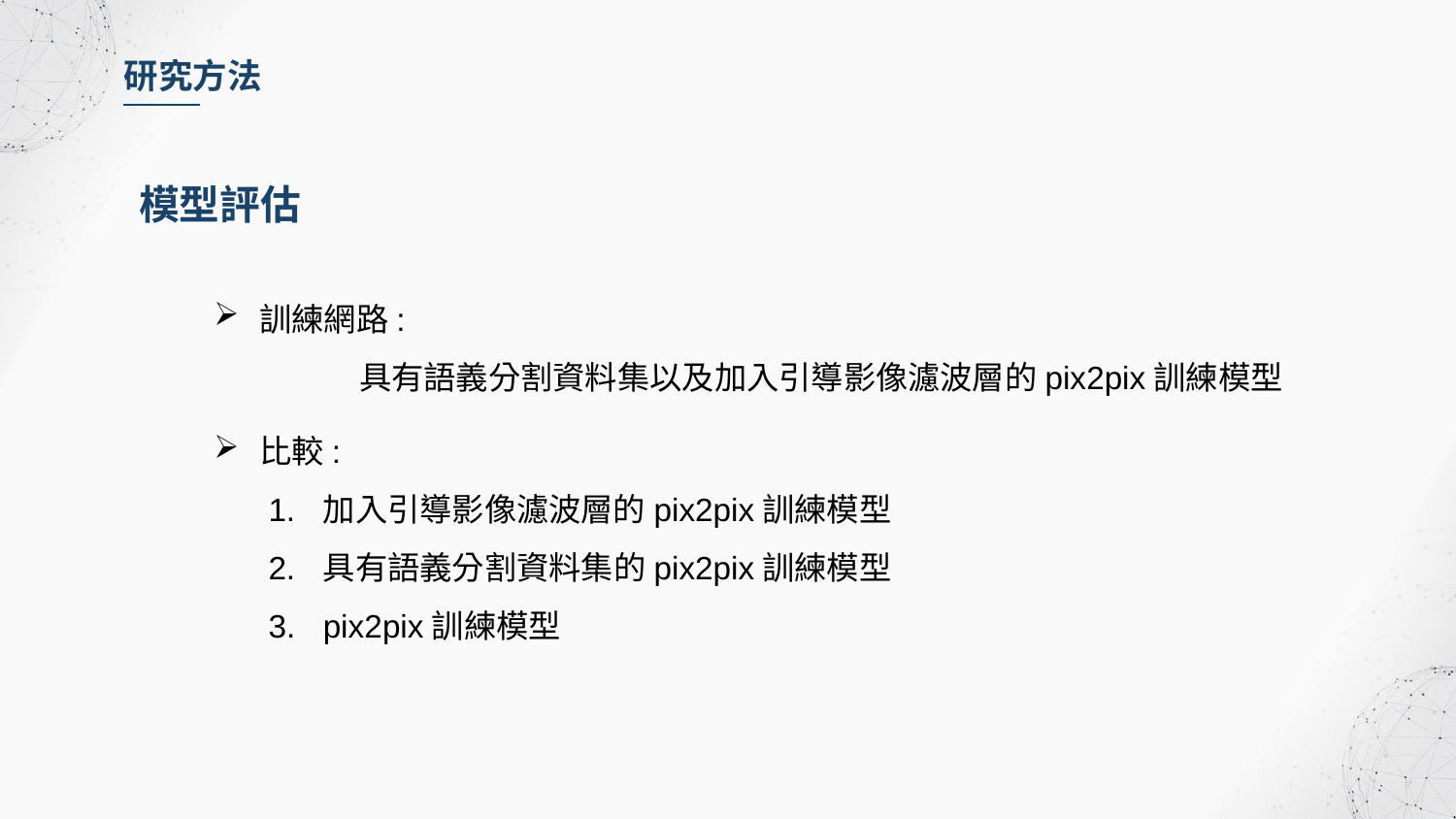

研究方法
模型評估
訓練網路:
	具有語義分割資料集以及加入引導影像濾波層的pix2pix訓練模型
比較:
加入引導影像濾波層的pix2pix訓練模型
具有語義分割資料集的pix2pix訓練模型
pix2pix訓練模型